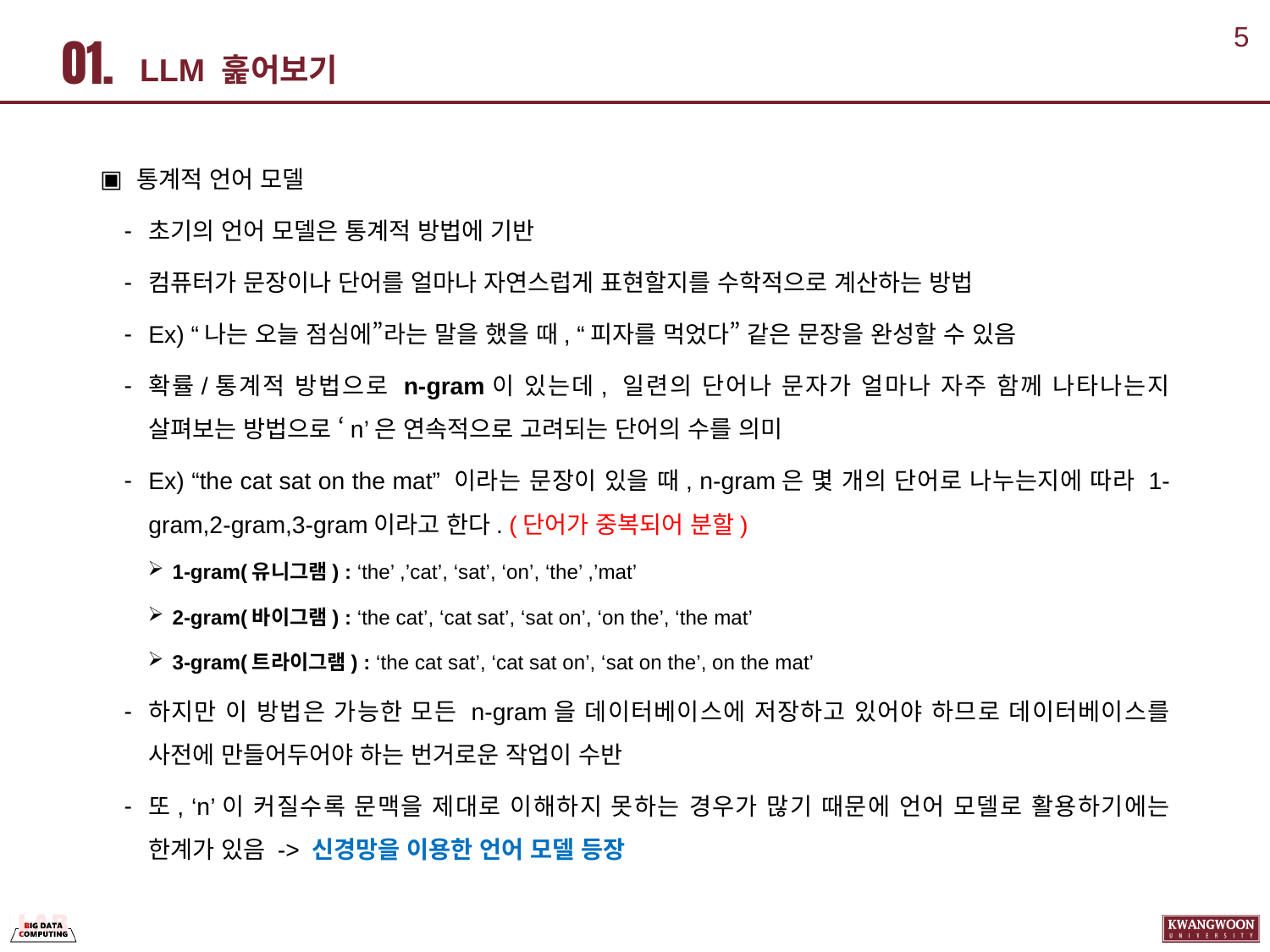

5
01.
# LLM 훑어보기
 통계적 언어 모델
초기의 언어 모델은 통계적 방법에 기반
컴퓨터가 문장이나 단어를 얼마나 자연스럽게 표현할지를 수학적으로 계산하는 방법
Ex) “나는 오늘 점심에”라는 말을 했을 때, “피자를 먹었다” 같은 문장을 완성할 수 있음
확률/통계적 방법으로 n-gram이 있는데, 일련의 단어나 문자가 얼마나 자주 함께 나타나는지 살펴보는 방법으로 ‘n’은 연속적으로 고려되는 단어의 수를 의미
Ex) “the cat sat on the mat” 이라는 문장이 있을 때, n-gram은 몇 개의 단어로 나누는지에 따라 1-gram,2-gram,3-gram이라고 한다. (단어가 중복되어 분할)
1-gram(유니그램) : ‘the’ ,’cat’, ‘sat’, ‘on’, ‘the’ ,’mat’
2-gram(바이그램) : ‘the cat’, ‘cat sat’, ‘sat on’, ‘on the’, ‘the mat’
3-gram(트라이그램) : ‘the cat sat’, ‘cat sat on’, ‘sat on the’, on the mat’
하지만 이 방법은 가능한 모든 n-gram을 데이터베이스에 저장하고 있어야 하므로 데이터베이스를 사전에 만들어두어야 하는 번거로운 작업이 수반
또, ‘n’이 커질수록 문맥을 제대로 이해하지 못하는 경우가 많기 때문에 언어 모델로 활용하기에는 한계가 있음 -> 신경망을 이용한 언어 모델 등장